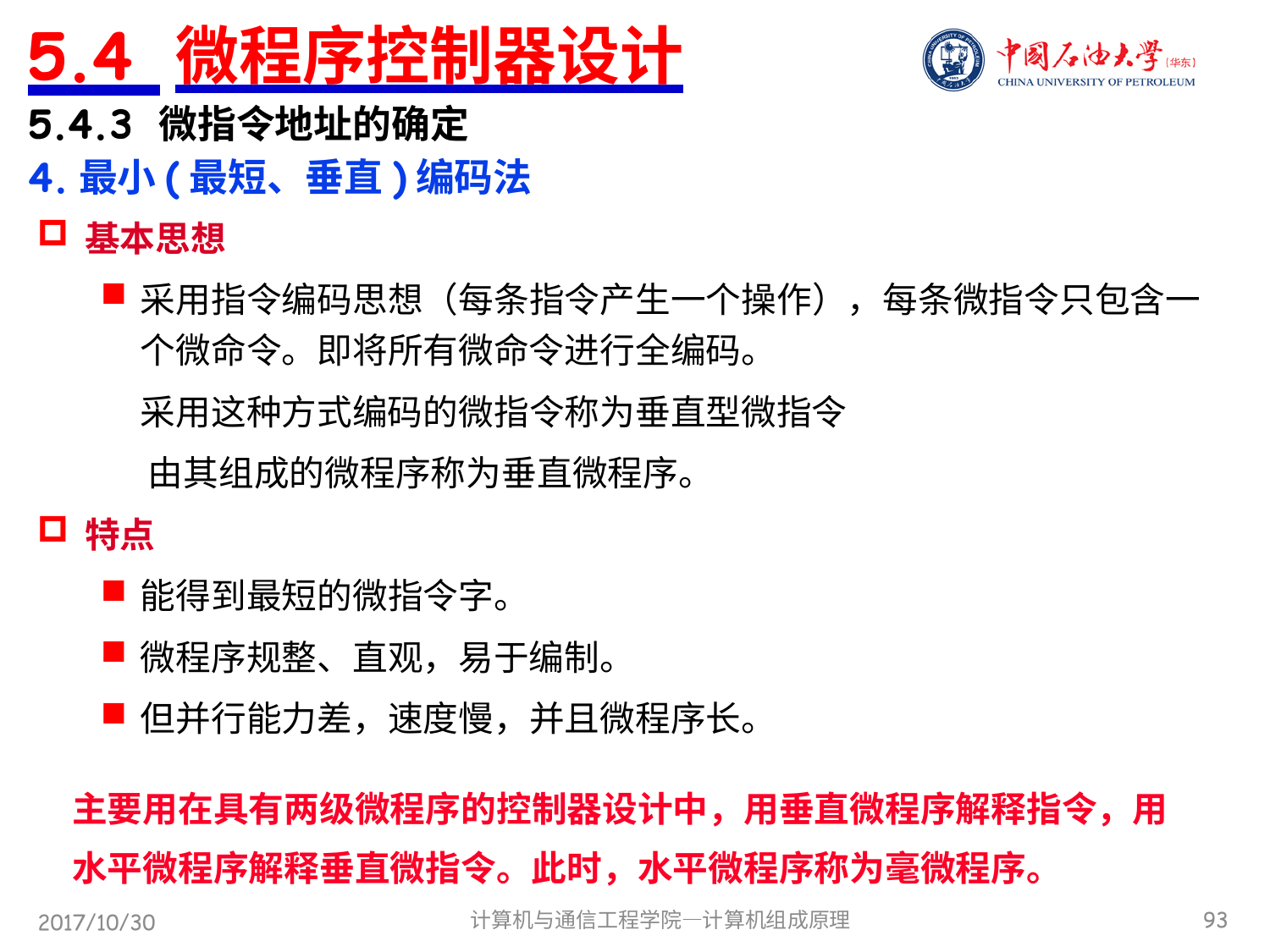

# 5.4 微程序控制器设计
5.4.3 微指令地址的确定

4.最小(最短、垂直)编码法
基本思想
采用指令编码思想（每条指令产生一个操作），每条微指令只包含一个微命令。即将所有微命令进行全编码。
    采用这种方式编码的微指令称为垂直型微指令
     由其组成的微程序称为垂直微程序。
特点
能得到最短的微指令字。
微程序规整、直观，易于编制。
但并行能力差，速度慢，并且微程序长。
主要用在具有两级微程序的控制器设计中，用垂直微程序解释指令，用水平微程序解释垂直微指令。此时，水平微程序称为毫微程序。
计算机与通信工程学院—计算机组成原理
93
2017/10/30